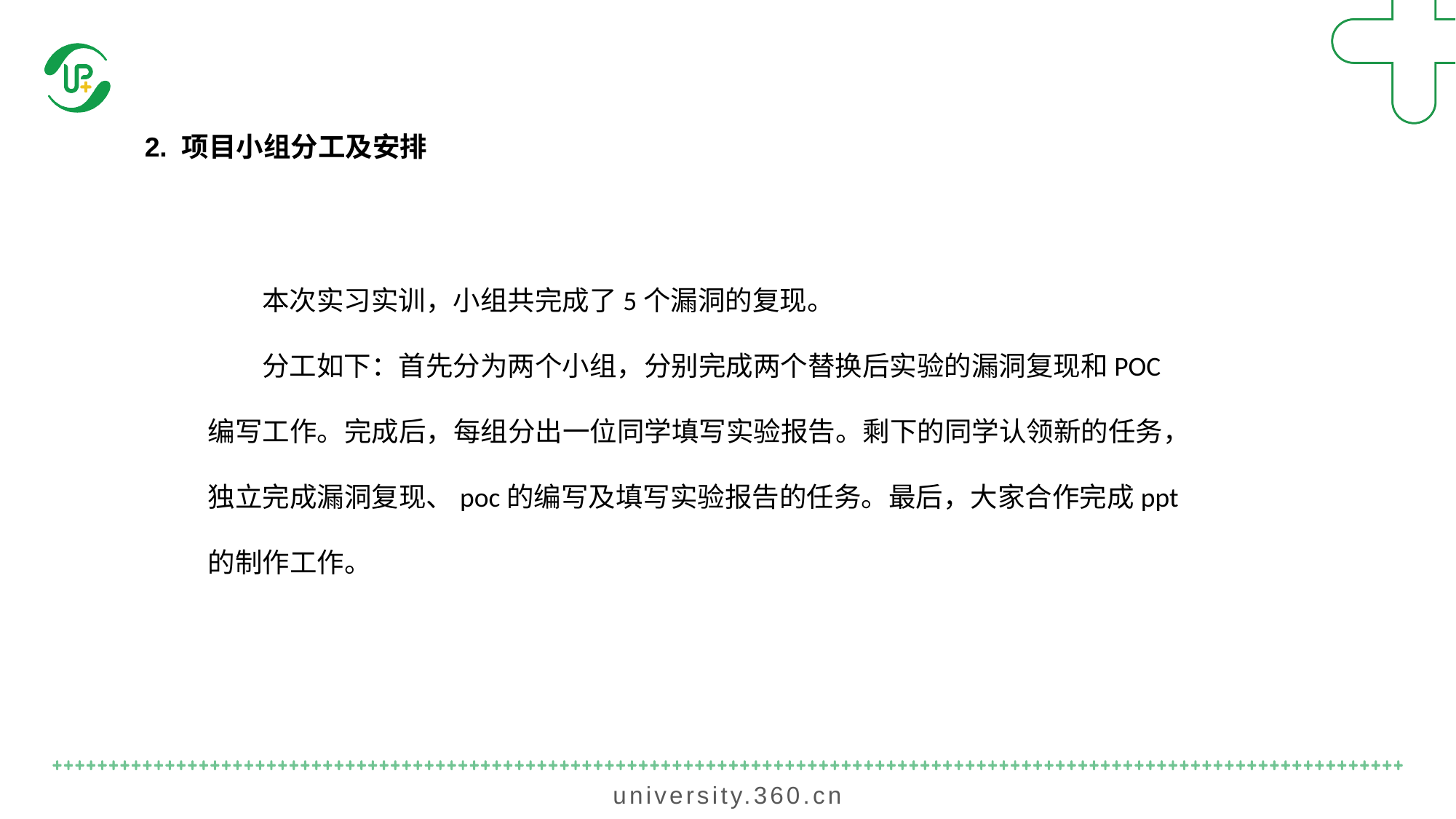

2. 项目小组分工及安排
本次实习实训，小组共完成了5个漏洞的复现。
分工如下：首先分为两个小组，分别完成两个替换后实验的漏洞复现和POC编写工作。完成后，每组分出一位同学填写实验报告。剩下的同学认领新的任务，独立完成漏洞复现、poc的编写及填写实验报告的任务。最后，大家合作完成ppt的制作工作。